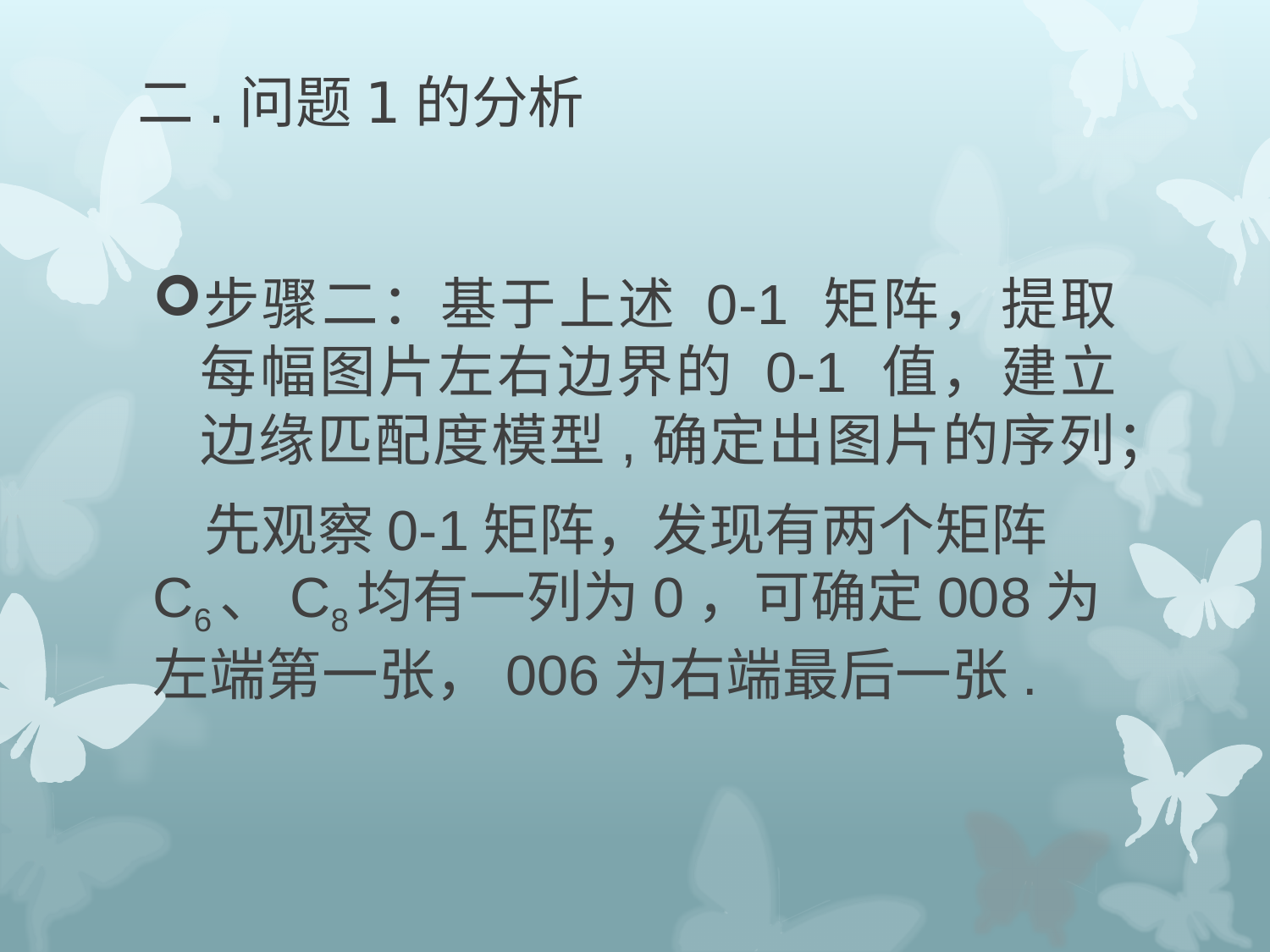

# 二.问题1的分析
步骤二：基于上述 0-1 矩阵，提取每幅图片左右边界的 0-1 值，建立边缘匹配度模型,确定出图片的序列；
   先观察0-1矩阵，发现有两个矩阵C6、C8均有一列为0，可确定008为左端第一张，006为右端最后一张.